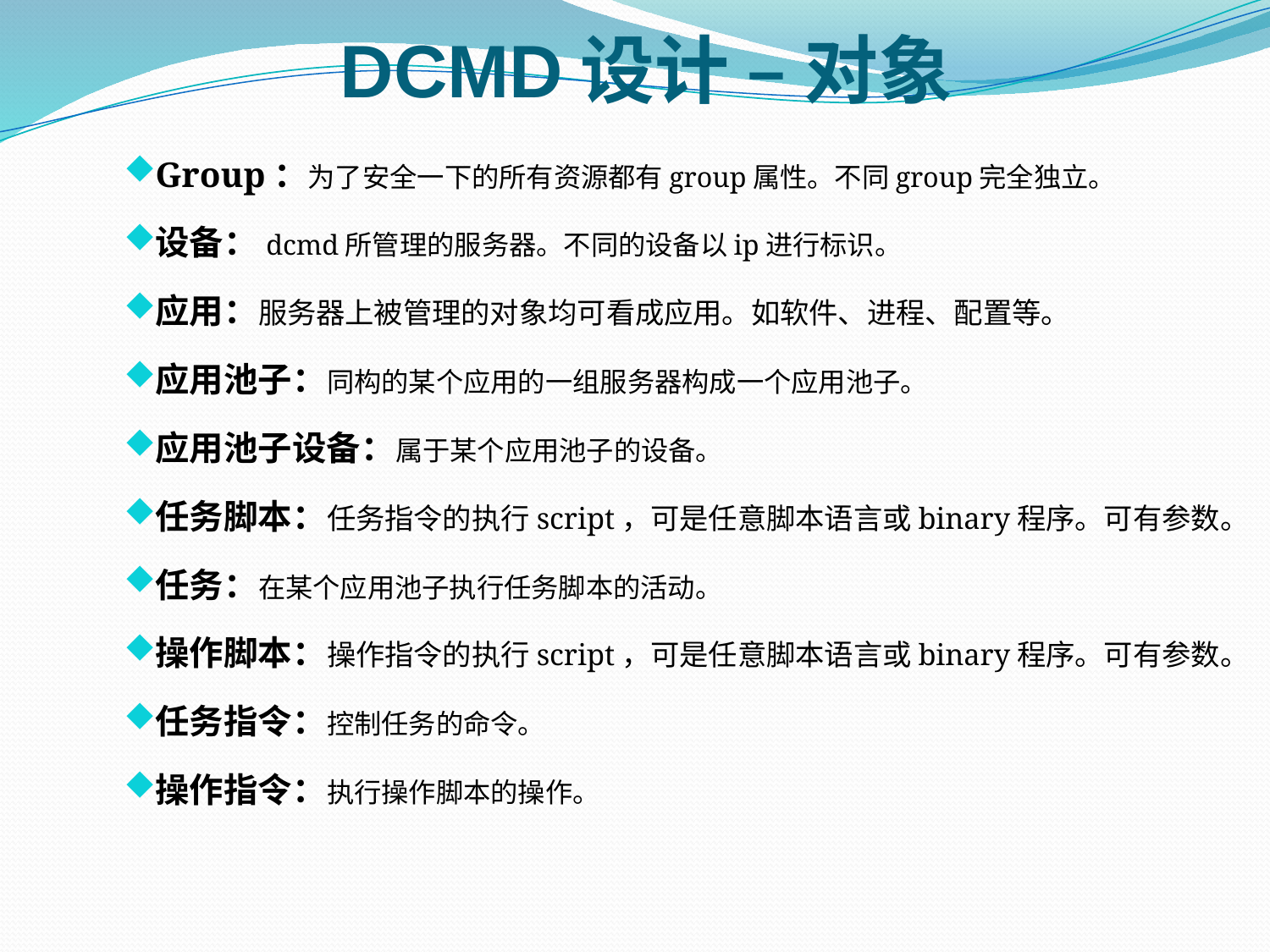

# DCMD设计 – 对象
Group：为了安全一下的所有资源都有group属性。不同group完全独立。
设备：dcmd所管理的服务器。不同的设备以ip进行标识。
应用：服务器上被管理的对象均可看成应用。如软件、进程、配置等。
应用池子：同构的某个应用的一组服务器构成一个应用池子。
应用池子设备：属于某个应用池子的设备。
任务脚本：任务指令的执行script，可是任意脚本语言或binary程序。可有参数。
任务：在某个应用池子执行任务脚本的活动。
操作脚本：操作指令的执行script，可是任意脚本语言或binary程序。可有参数。
任务指令：控制任务的命令。
操作指令：执行操作脚本的操作。